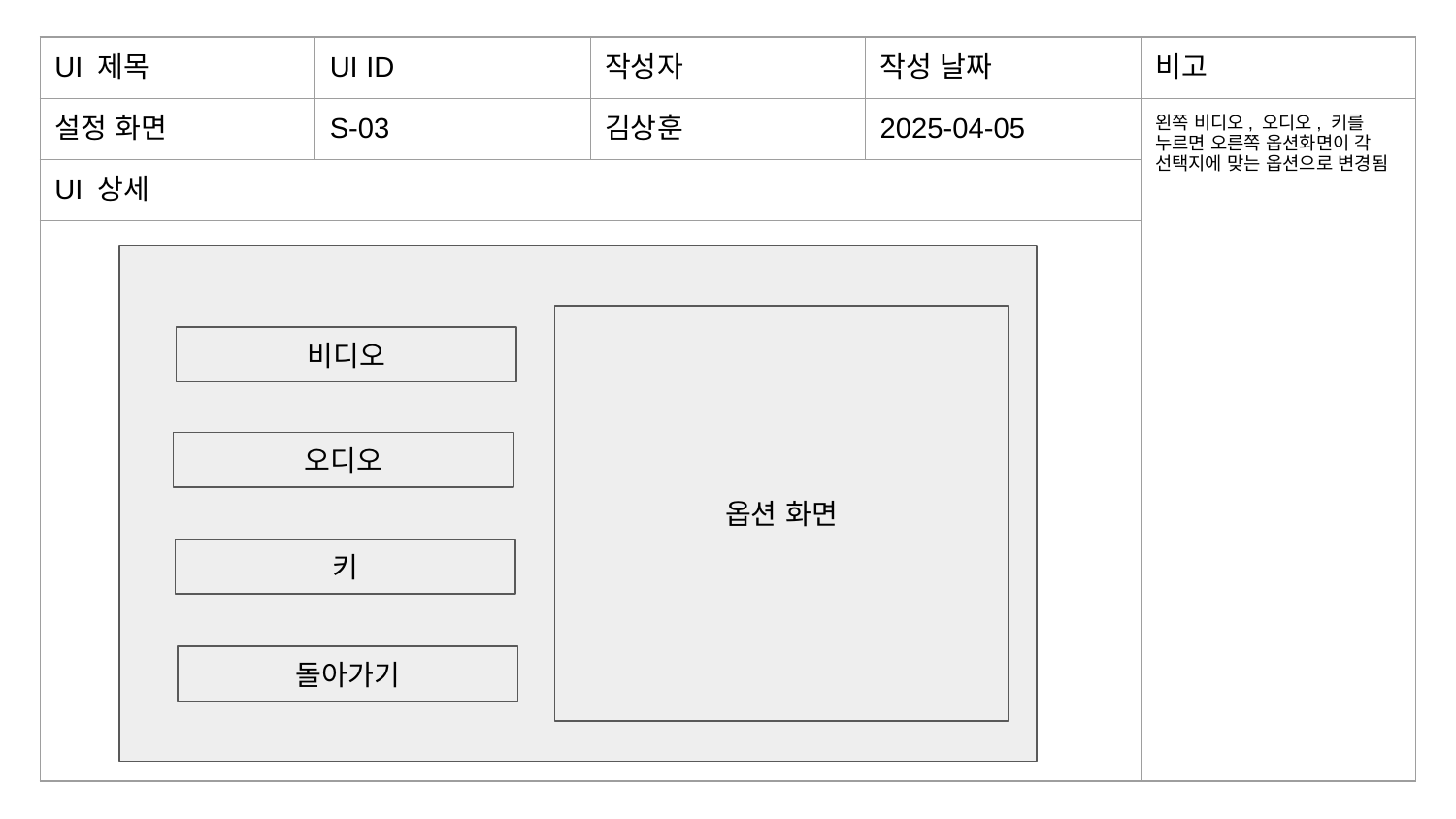

| UI 제목 | UI ID | 작성자 | 작성 날짜 | 비고 |
| --- | --- | --- | --- | --- |
| 설정 화면 | S-03 | 김상훈 | 2025-04-05 | 왼쪽 비디오, 오디오, 키를 누르면 오른쪽 옵션화면이 각 선택지에 맞는 옵션으로 변경됨 |
| UI 상세 |  |  |  |  |
|  |  |  |  |  |

옵션 화면
비디오
오디오
키
돌아가기